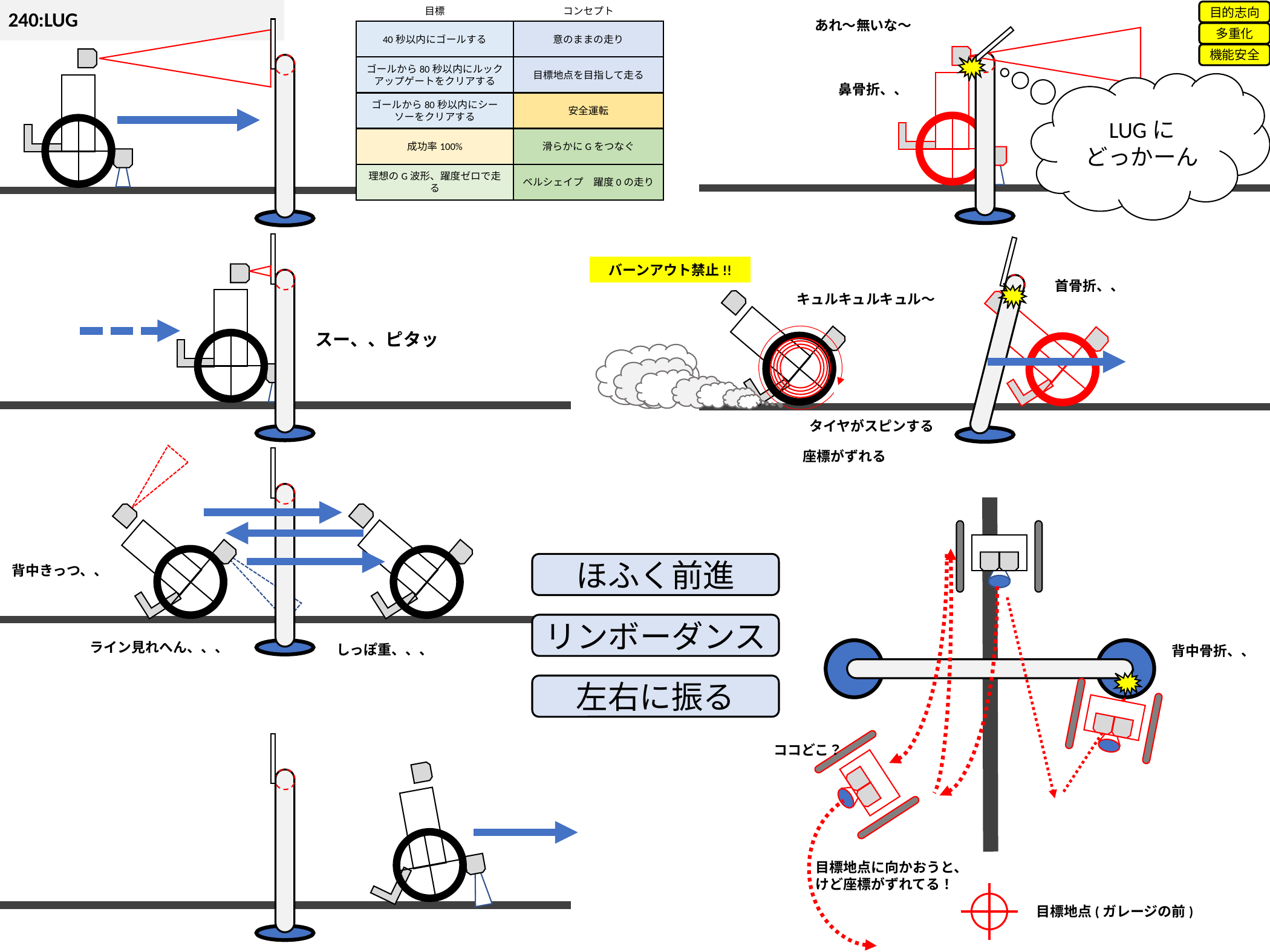

目標
コンセプト
40秒以内にゴールする
意のままの走り
ゴールから80秒以内にルックアップゲートをクリアする
目標地点を目指して走る
ゴールから80秒以内にシーソーをクリアする
安全運転
成功率100%
滑らかにGをつなぐ
理想のG波形、躍度ゼロで走る
ベルシェイプ　躍度0の走り

240:LUG
目的志向
多重化
機能安全
あれ～無いな～

LUGに
どっかーん
鼻骨折、、

バーンアウト禁止!!

首骨折、、
キュルキュルキュル～

スー、、ピタッ

タイヤがスピンする

座標がずれる

ほふく前進
背中きっつ、、
リンボーダンス
ライン見れへん、、、
しっぽ重、、、
背中骨折、、

左右に振る

ココどこ？

目標地点に向かおうと、
けど座標がずれてる！

目標地点(ガレージの前)